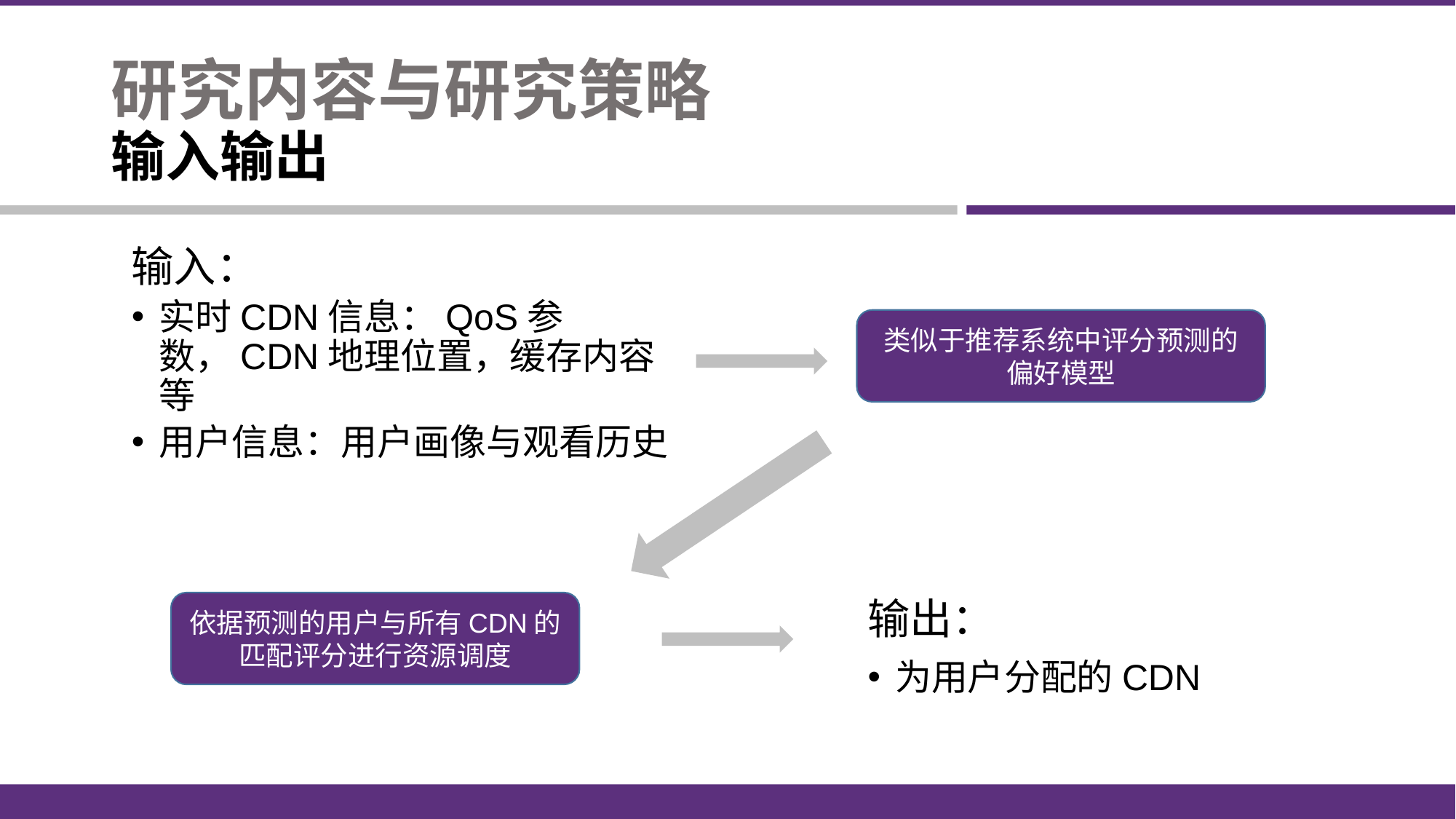

# 研究内容与研究策略 输入输出

输入：
实时CDN信息：QoS参数，CDN地理位置，缓存内容等
用户信息：用户画像与观看历史
类似于推荐系统中评分预测的偏好模型

依据预测的用户与所有CDN的匹配评分进行资源调度
输出：
为用户分配的CDN